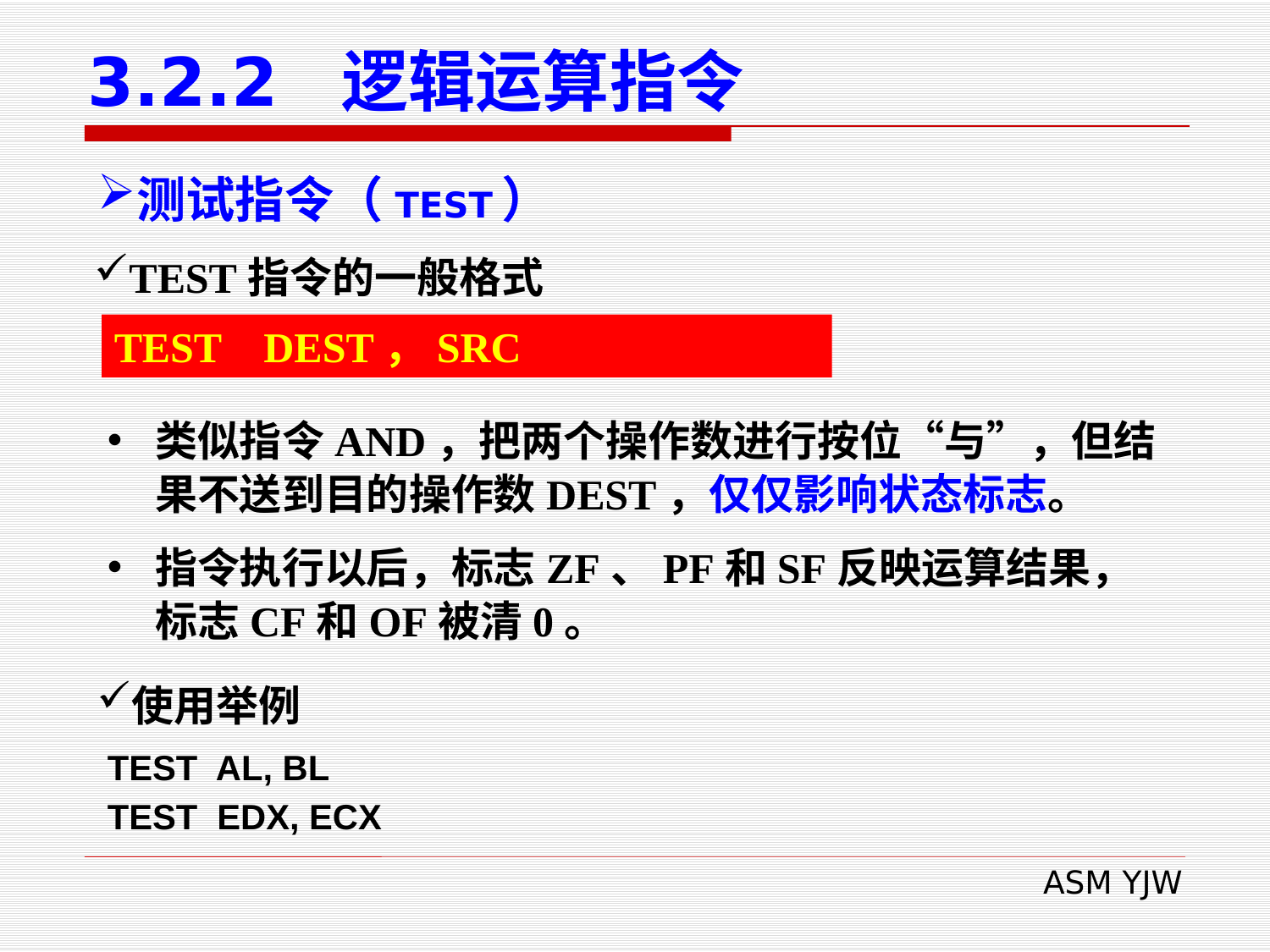

# 3.2.2  逻辑运算指令
测试指令（TEST）
TEST指令的一般格式
TEST    DEST，SRC
类似指令AND，把两个操作数进行按位“与”，但结果不送到目的操作数DEST，仅仅影响状态标志。
指令执行以后，标志ZF、PF和SF反映运算结果，标志CF和OF被清0。
使用举例
TEST  AL, BL
TEST  EDX, ECX